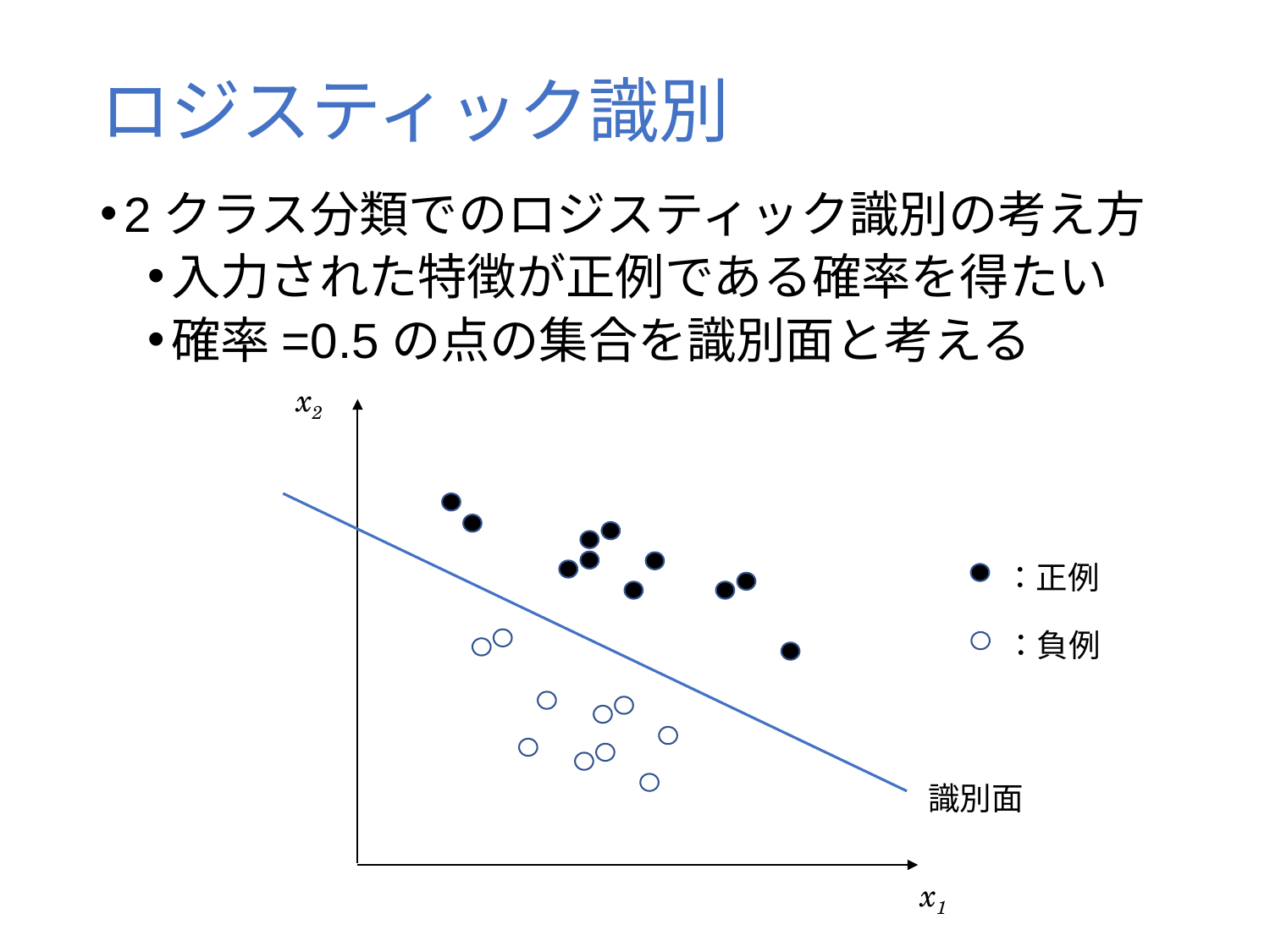

# ロジスティック識別
2クラス分類でのロジスティック識別の考え方
入力された特徴が正例である確率を得たい
確率=0.5の点の集合を識別面と考える

x2

：正例

：負例

識別面

x1